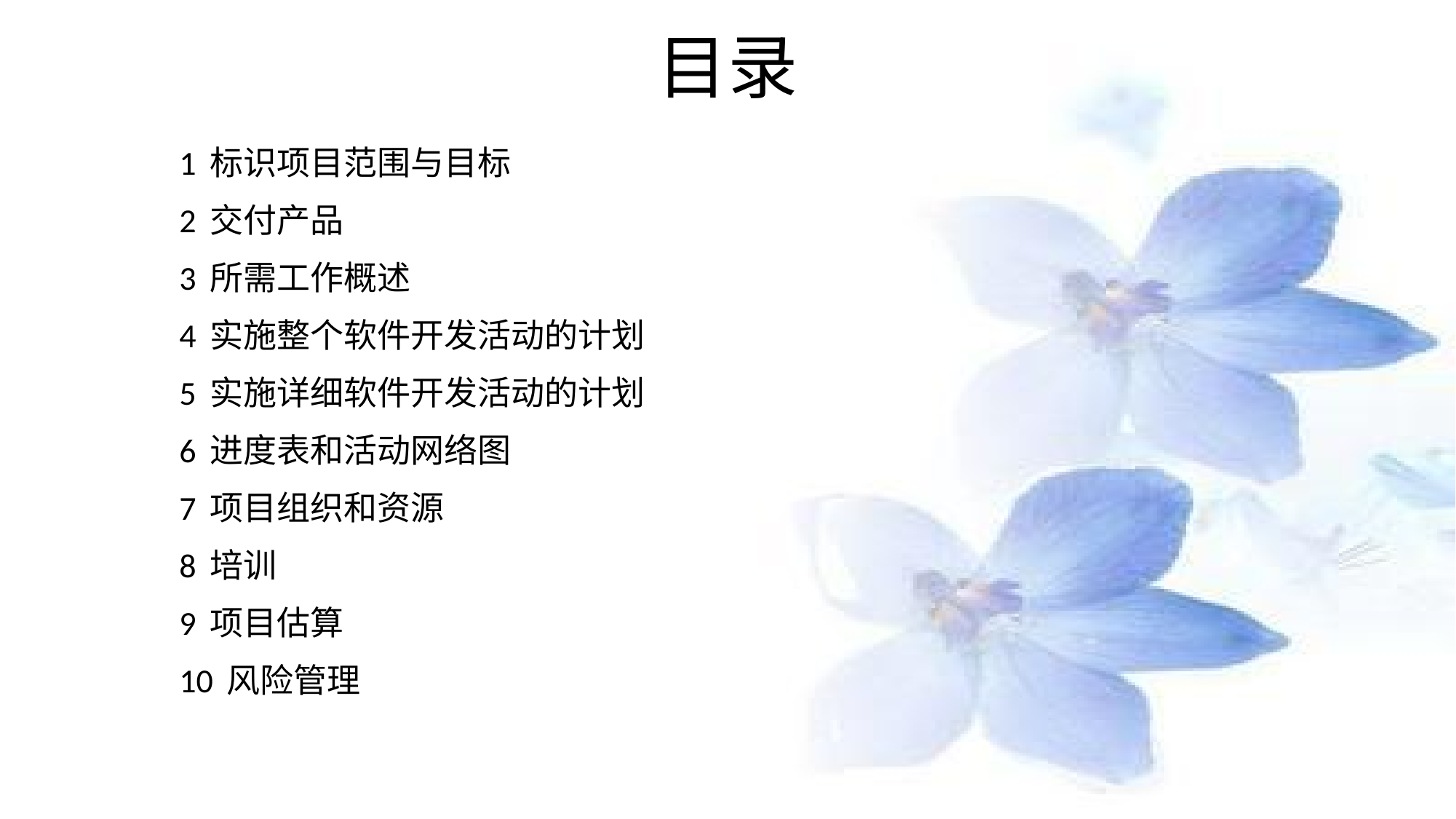

# 目录
1 标识项目范围与目标
2 交付产品
3 所需工作概述
4 实施整个软件开发活动的计划
5 实施详细软件开发活动的计划
6 进度表和活动网络图
7 项目组织和资源
8 培训
9 项目估算
10 风险管理